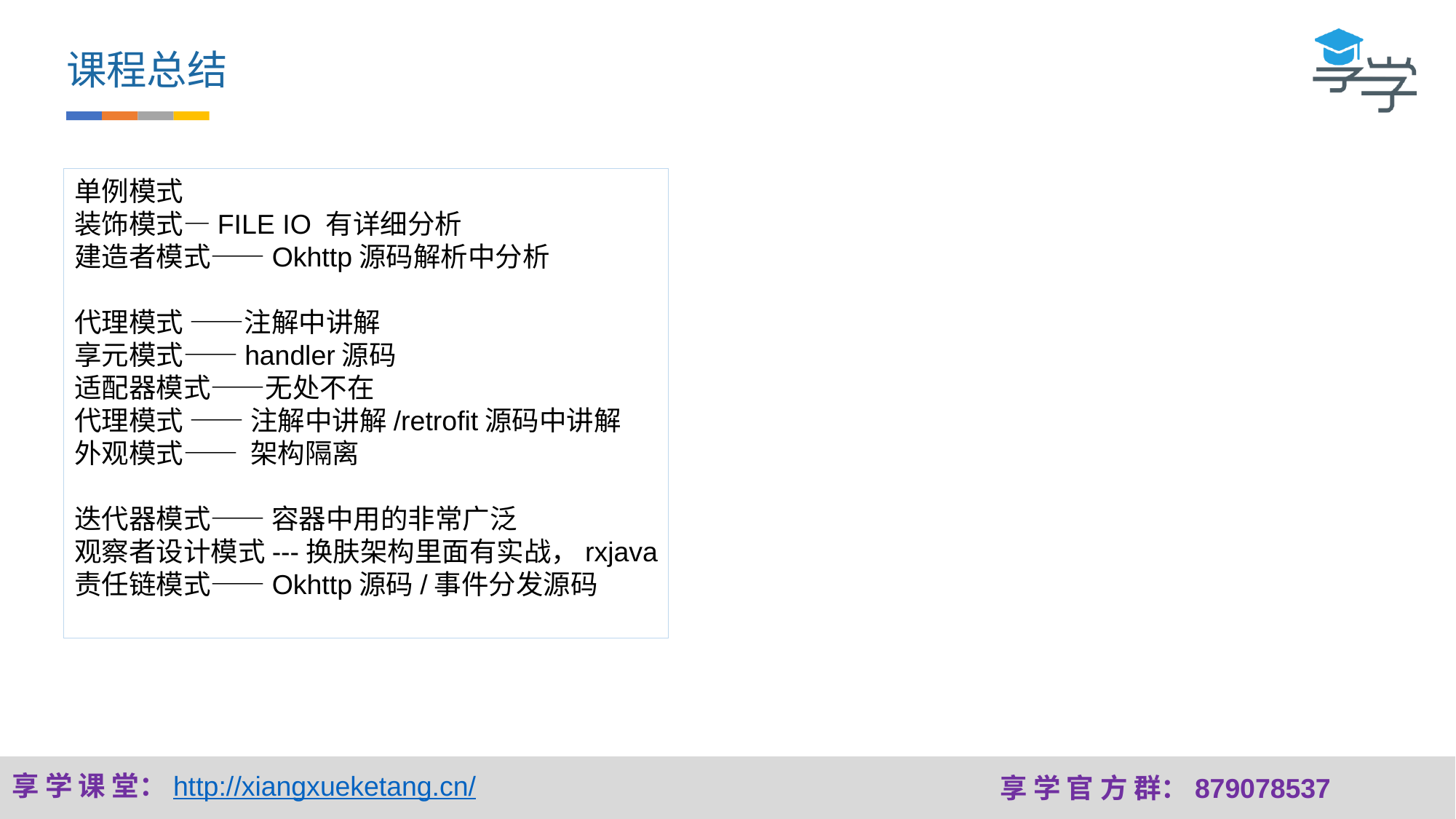

课程总结

单例模式
装饰模式—FILE IO 有详细分析
建造者模式——Okhttp源码解析中分析

代理模式 ——注解中讲解
享元模式——handler源码
适配器模式——无处不在
代理模式 —— 注解中讲解/retrofit源码中讲解
外观模式——  架构隔离

迭代器模式—— 容器中用的非常广泛
观察者设计模式---换肤架构里面有实战，rxjava
责任链模式——Okhttp源码/事件分发源码